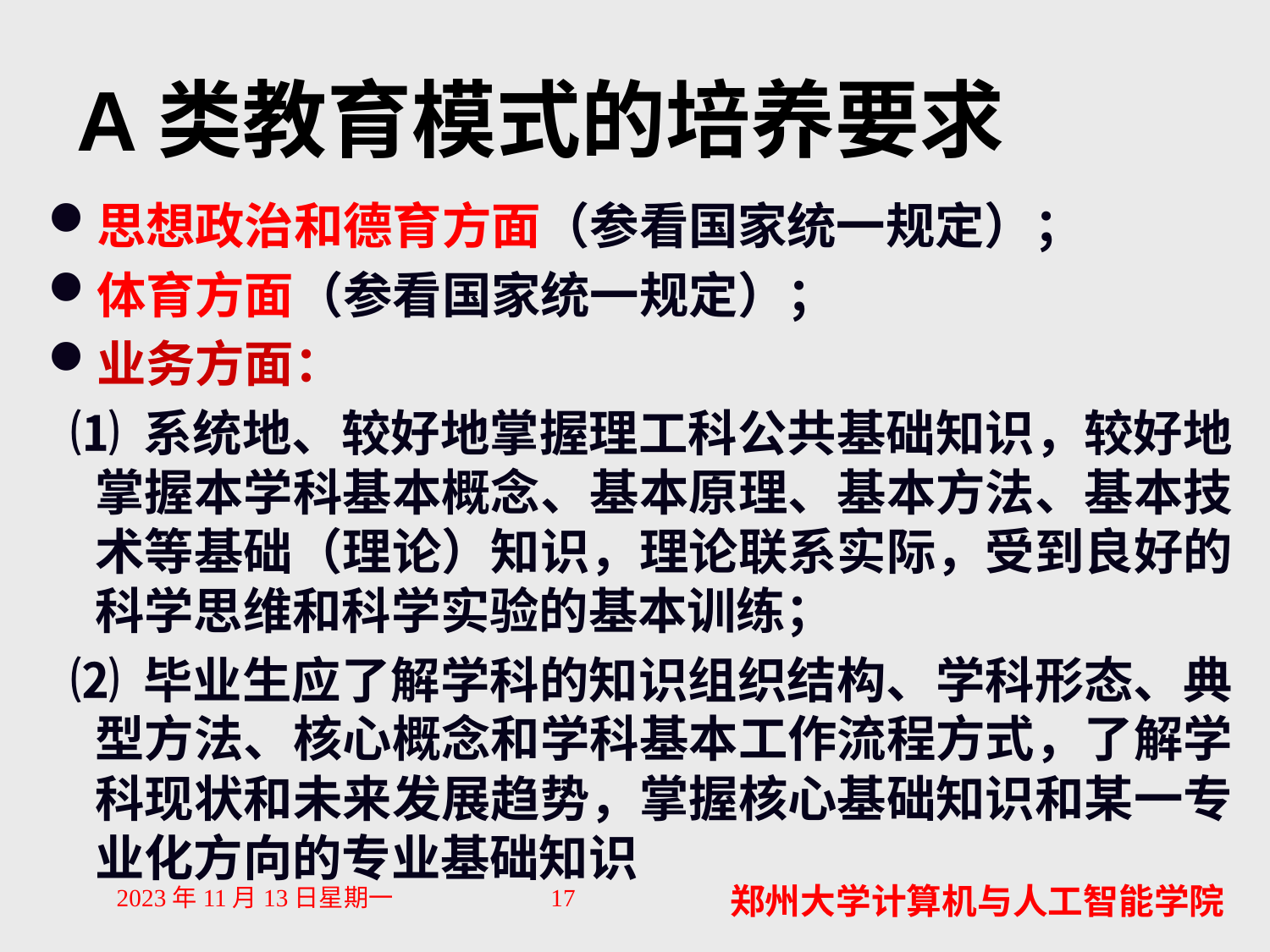

# A类教育模式的培养要求
思想政治和德育方面（参看国家统一规定）；
体育方面（参看国家统一规定）；
业务方面：
  ⑴ 系统地、较好地掌握理工科公共基础知识，较好地掌握本学科基本概念、基本原理、基本方法、基本技术等基础（理论）知识，理论联系实际，受到良好的科学思维和科学实验的基本训练；
  ⑵ 毕业生应了解学科的知识组织结构、学科形态、典型方法、核心概念和学科基本工作流程方式，了解学科现状和未来发展趋势，掌握核心基础知识和某一专业化方向的专业基础知识